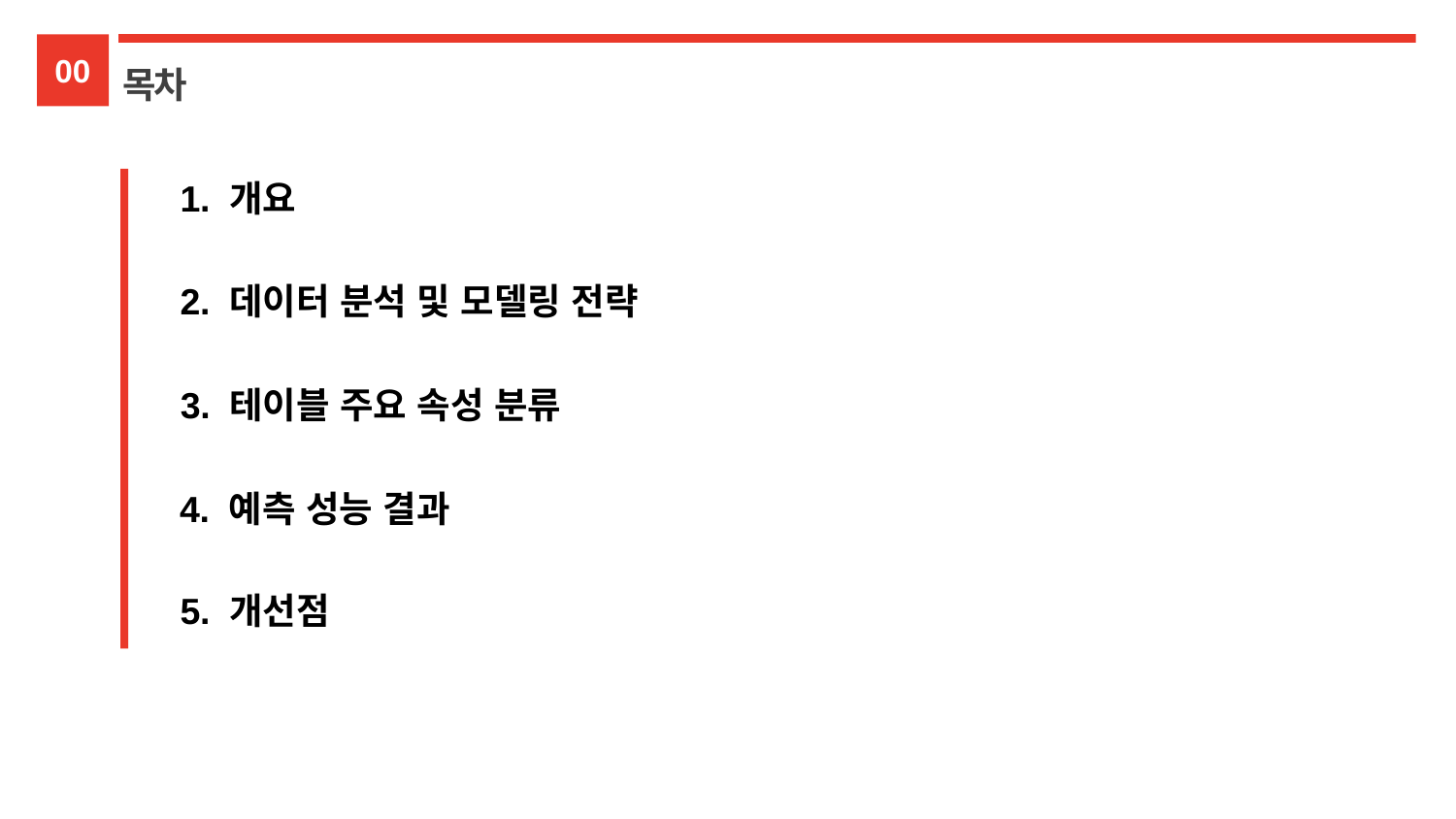

00
목차
1. 개요
2. 데이터 분석 및 모델링 전략
3. 테이블 주요 속성 분류

4. 예측 성능 결과
5. 개선점